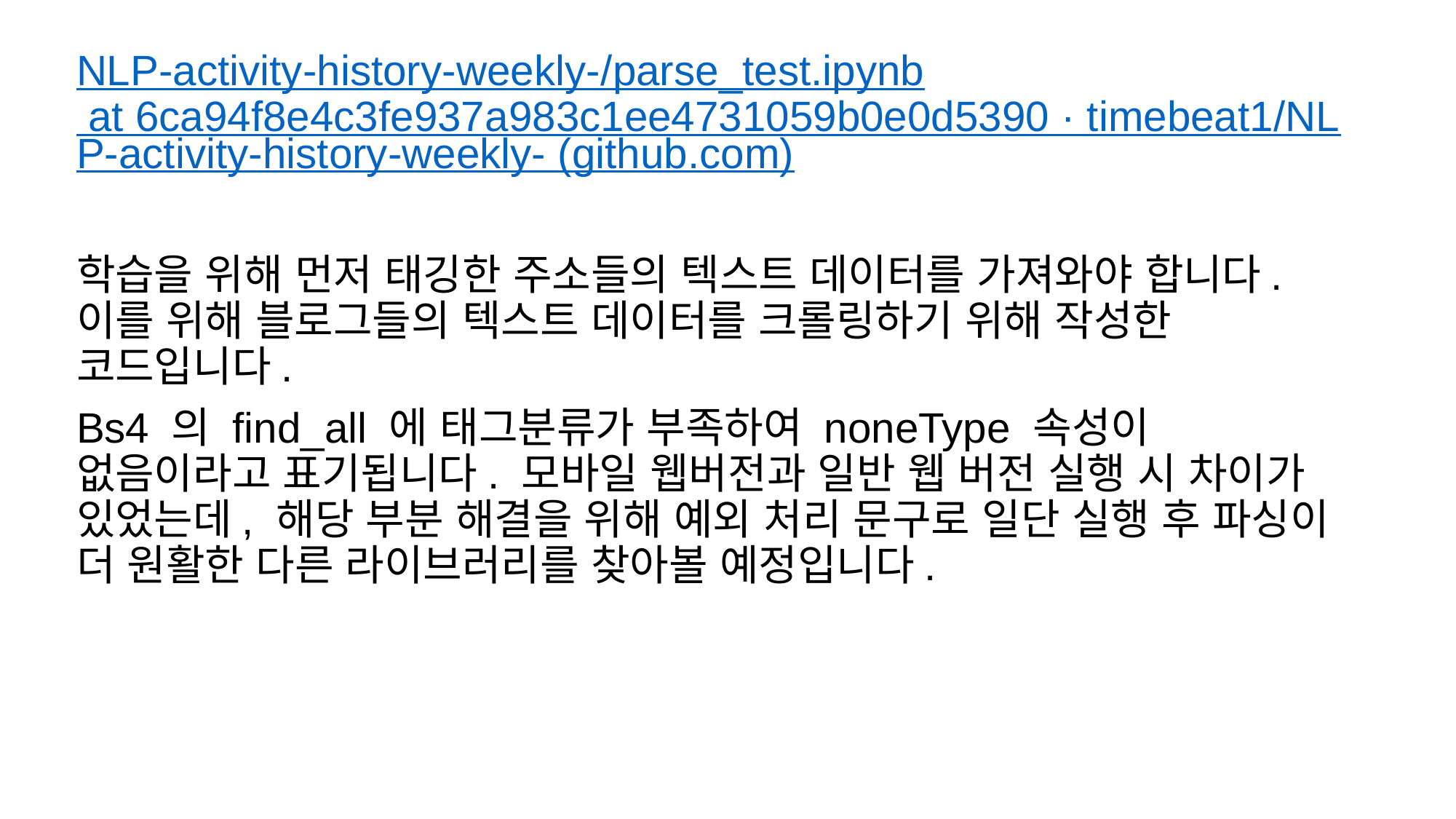

NLP-activity-history-weekly-/parse_test.ipynb at 6ca94f8e4c3fe937a983c1ee4731059b0e0d5390 · timebeat1/NLP-activity-history-weekly- (github.com)

학습을 위해 먼저 태깅한 주소들의 텍스트 데이터를 가져와야 합니다. 이를 위해 블로그들의 텍스트 데이터를 크롤링하기 위해 작성한 코드입니다.
Bs4 의 find_all 에 태그분류가 부족하여 noneType 속성이 없음이라고 표기됩니다. 모바일 웹버전과 일반 웹 버전 실행 시 차이가 있었는데, 해당 부분 해결을 위해 예외 처리 문구로 일단 실행 후 파싱이 더 원활한 다른 라이브러리를 찾아볼 예정입니다.